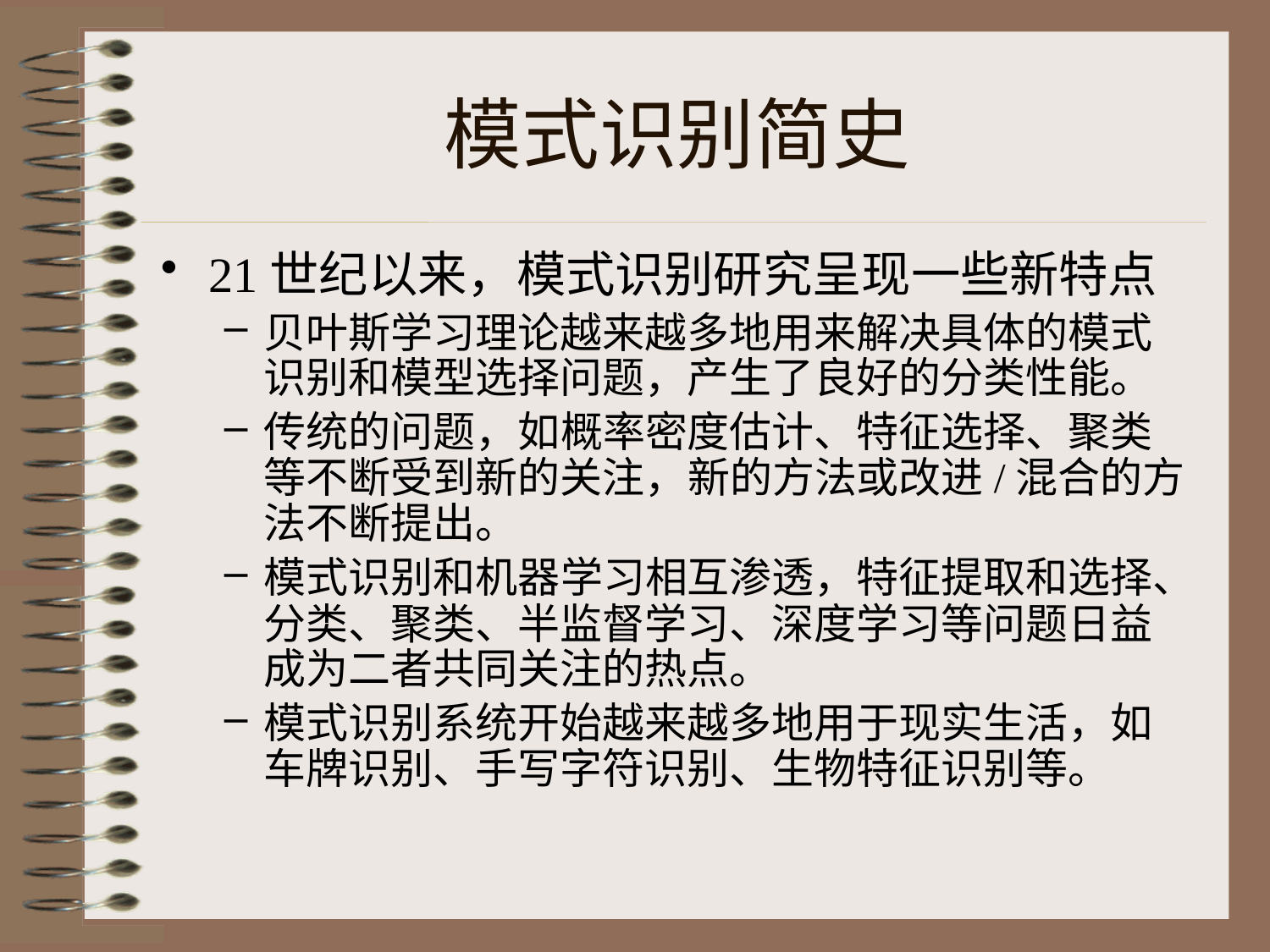

# 模式识别简史
21世纪以来，模式识别研究呈现一些新特点
贝叶斯学习理论越来越多地用来解决具体的模式识别和模型选择问题，产生了良好的分类性能。
传统的问题，如概率密度估计、特征选择、聚类等不断受到新的关注，新的方法或改进/混合的方法不断提出。
模式识别和机器学习相互渗透，特征提取和选择、分类、聚类、半监督学习、深度学习等问题日益成为二者共同关注的热点。
模式识别系统开始越来越多地用于现实生活，如车牌识别、手写字符识别、生物特征识别等。